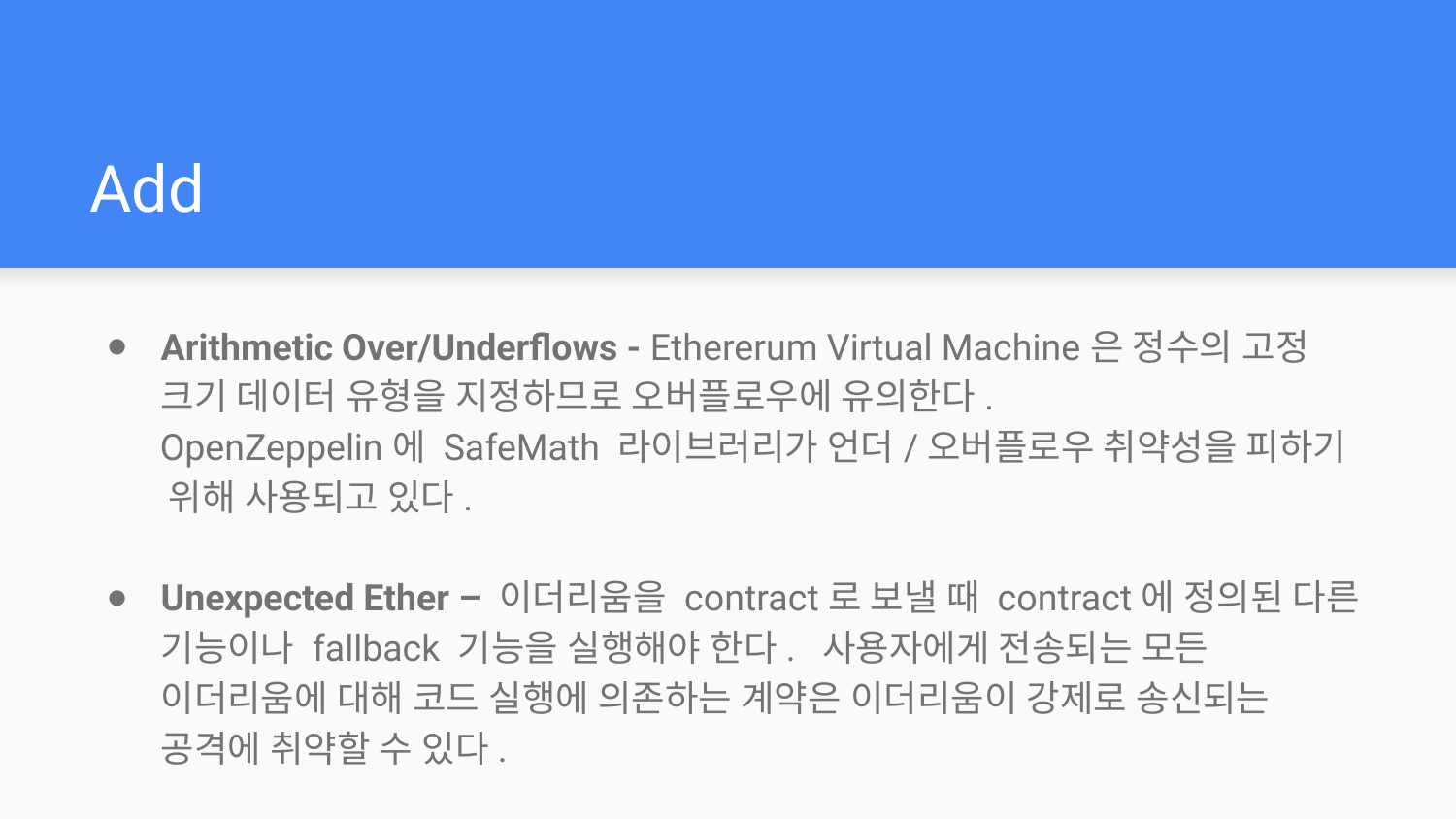

# Add
Arithmetic Over/Underflows - Ethererum Virtual Machine은 정수의 고정 크기 데이터 유형을 지정하므로 오버플로우에 유의한다.
      OpenZeppelin에 SafeMath 라이브러리가 언더/오버플로우 취약성을 피하기
      위해 사용되고 있다.

Unexpected Ether – 이더리움을 contract로 보낼 때 contract에 정의된 다른 기능이나 fallback 기능을 실행해야 한다.  사용자에게 전송되는 모든 이더리움에 대해 코드 실행에 의존하는 계약은 이더리움이 강제로 송신되는 공격에 취약할 수 있다.